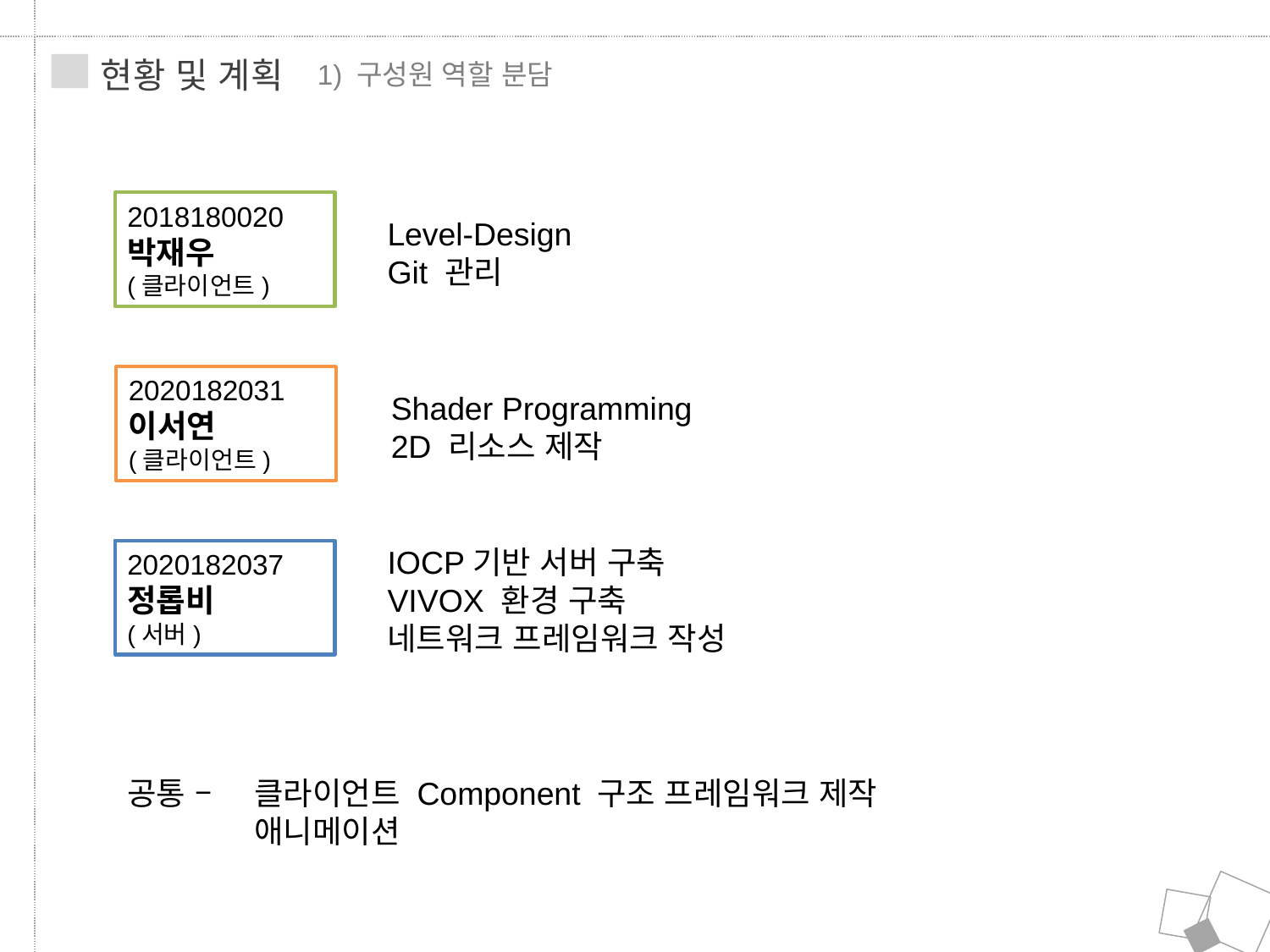

현황 및 계획
1) 구성원 역할 분담

2018180020
박재우
(클라이언트)
Level-Design
Git 관리
2020182031
이서연
(클라이언트)
Shader Programming
2D 리소스 제작
IOCP기반 서버 구축
VIVOX 환경 구축
네트워크 프레임워크 작성
2020182037
정롭비
(서버)
공통 – 	클라이언트 Component 구조 프레임워크 제작
	애니메이션